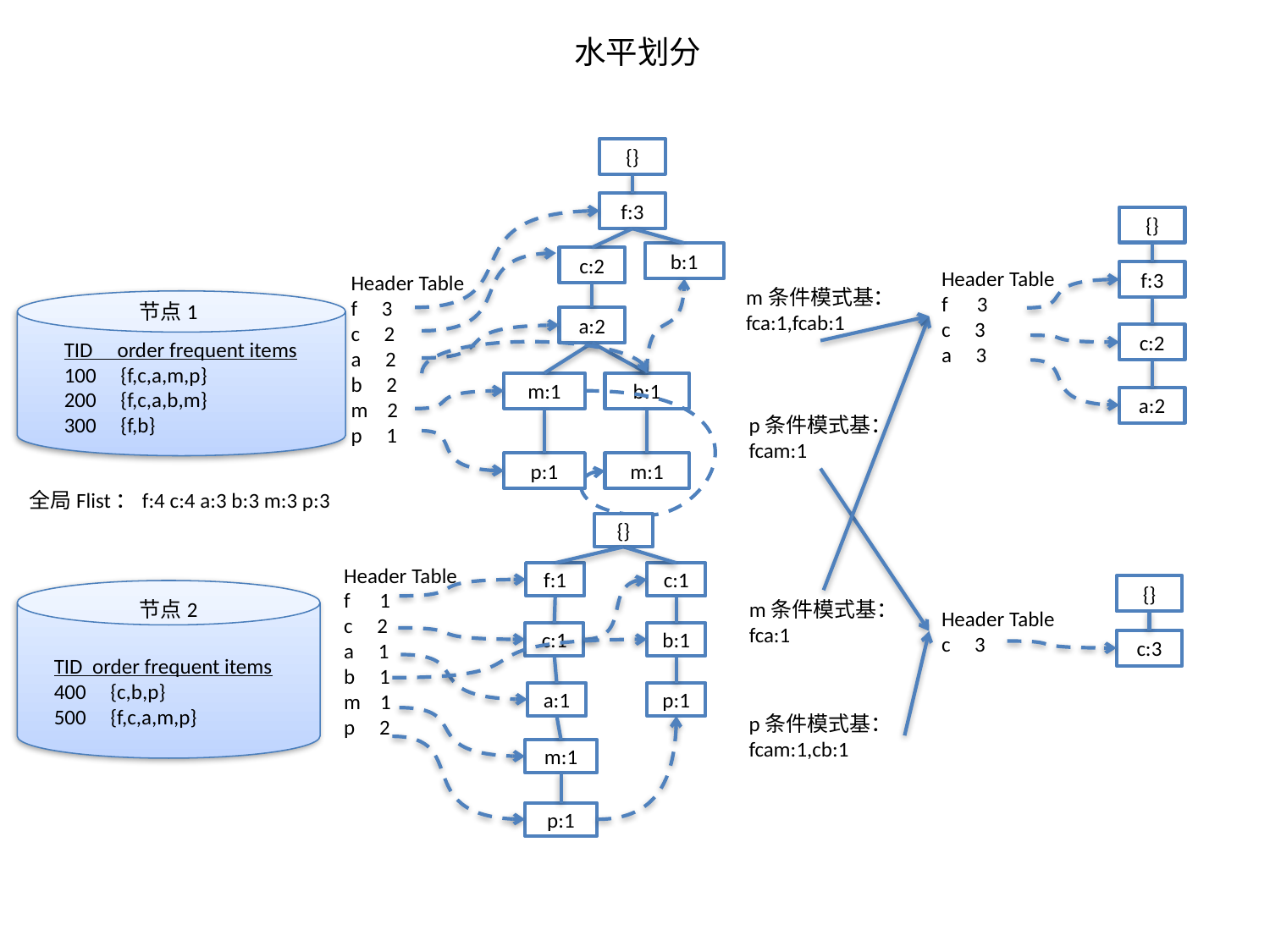

水平划分
{}
f:3
{}
b:1
c:2
Header Table
f      3
c     3
a     3
f:3
Header Table
f     3
c     2
a     2
b     2
m    2
p     1
m条件模式基：
fca:1,fcab:1

节点1
a:2
c:2
TID     order frequent items
100     {f,c,a,m,p}
200     {f,c,a,b,m}
300     {f,b}
m:1
b:1
a:2
p条件模式基：
fcam:1
p:1
m:1
全局Flist：f:4 c:4 a:3 b:3 m:3 p:3
{}
Header Table
f      1
c     2
a     1
b     1
m    1
p     2
f:1
c:1
{}

m条件模式基：
fca:1
节点2
Header Table
c     3
c:1
b:1
c:3
TID  order frequent items
400     {c,b,p}
500     {f,c,a,m,p}
a:1
p:1
p条件模式基：
fcam:1,cb:1
m:1
p:1